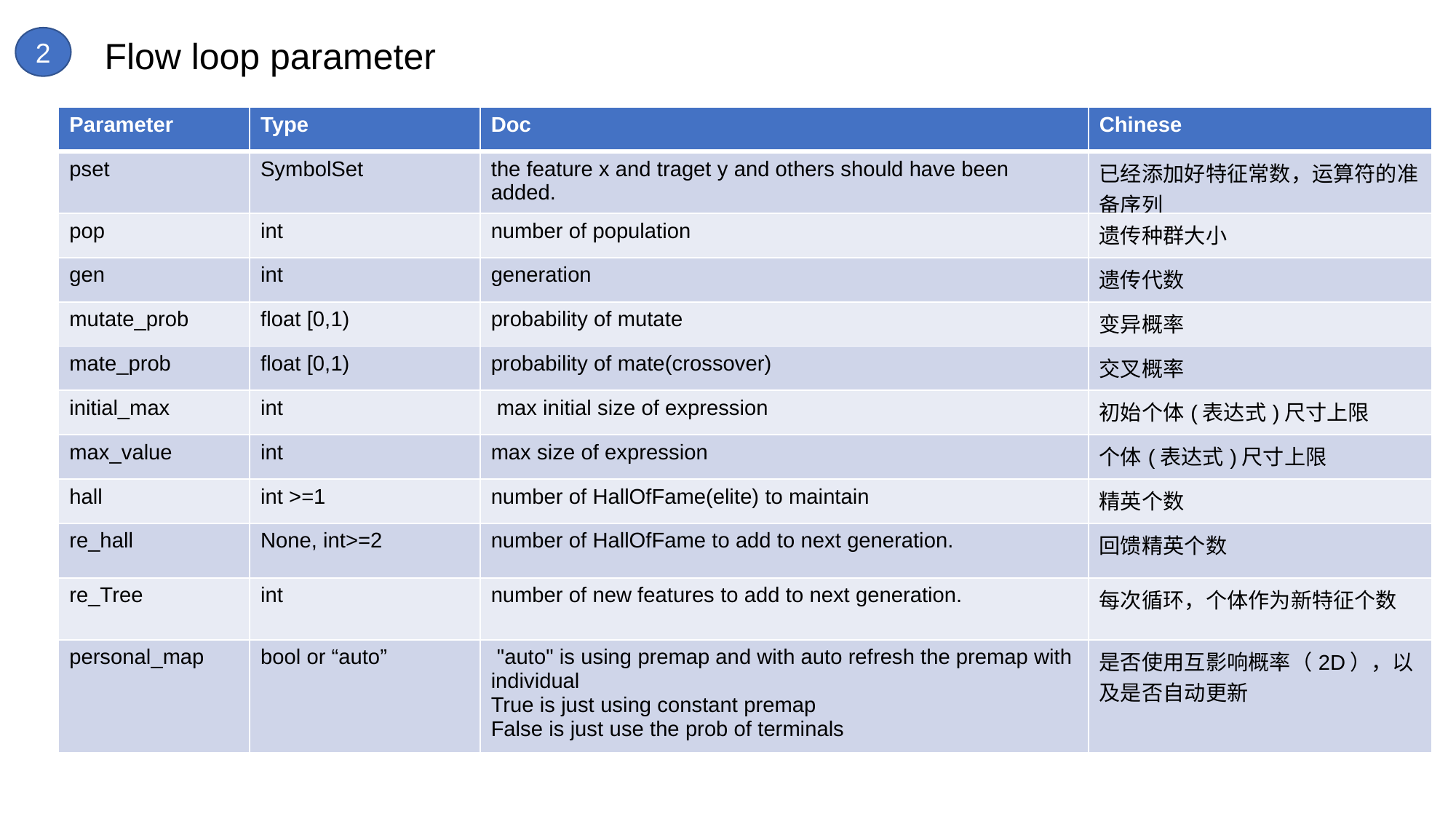

2
Flow loop parameter
| Parameter | Type | Doc | Chinese |
| --- | --- | --- | --- |
| pset | SymbolSet | the feature x and traget y and others should have been added. | 已经添加好特征常数，运算符的准备序列 |
| pop | int | number of population | 遗传种群大小 |
| gen | int | generation | 遗传代数 |
| mutate\_prob | float [0,1) | probability of mutate | 变异概率 |
| mate\_prob | float [0,1) | probability of mate(crossover) | 交叉概率 |
| initial\_max | int | max initial size of expression | 初始个体(表达式)尺寸上限 |
| max\_value | int | max size of expression | 个体(表达式)尺寸上限 |
| hall | int >=1 | number of HallOfFame(elite) to maintain | 精英个数 |
| re\_hall | None, int>=2 | number of HallOfFame to add to next generation. | 回馈精英个数 |
| re\_Tree | int | number of new features to add to next generation. | 每次循环，个体作为新特征个数 |
| personal\_map | bool or “auto” | "auto" is using premap and with auto refresh the premap with individual True is just using constant premap False is just use the prob of terminals | 是否使用互影响概率（2D），以及是否自动更新 |